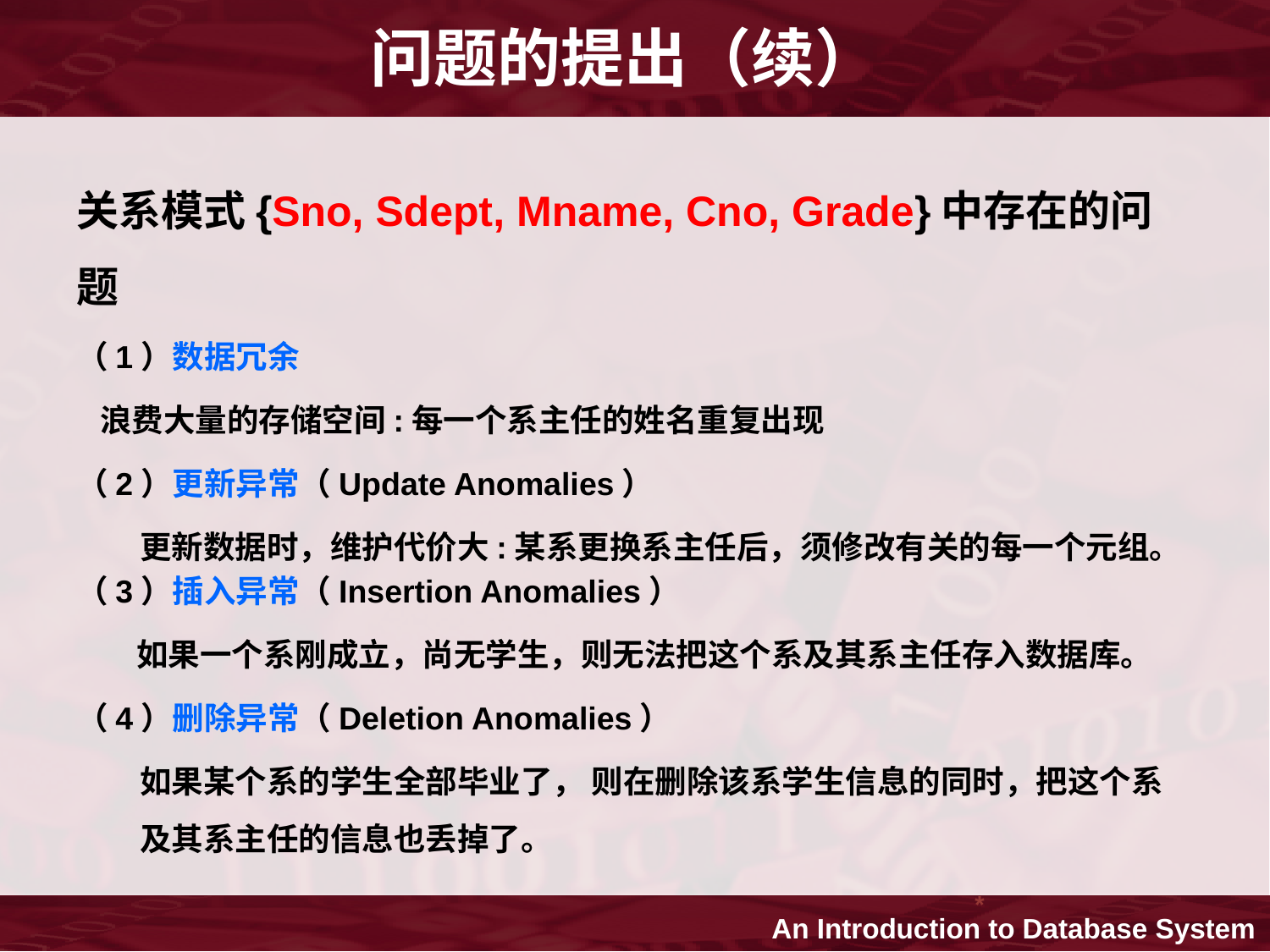

# 问题的提出（续）
关系模式{Sno, Sdept, Mname, Cno, Grade}中存在的问题
（1）数据冗余
浪费大量的存储空间:每一个系主任的姓名重复出现
（2）更新异常（Update Anomalies）
更新数据时，维护代价大:某系更换系主任后，须修改有关的每一个元组。
（3）插入异常（Insertion Anomalies）
    如果一个系刚成立，尚无学生，则无法把这个系及其系主任存入数据库。
（4）删除异常（Deletion Anomalies）
如果某个系的学生全部毕业了， 则在删除该系学生信息的同时，把这个系及其系主任的信息也丢掉了。

*